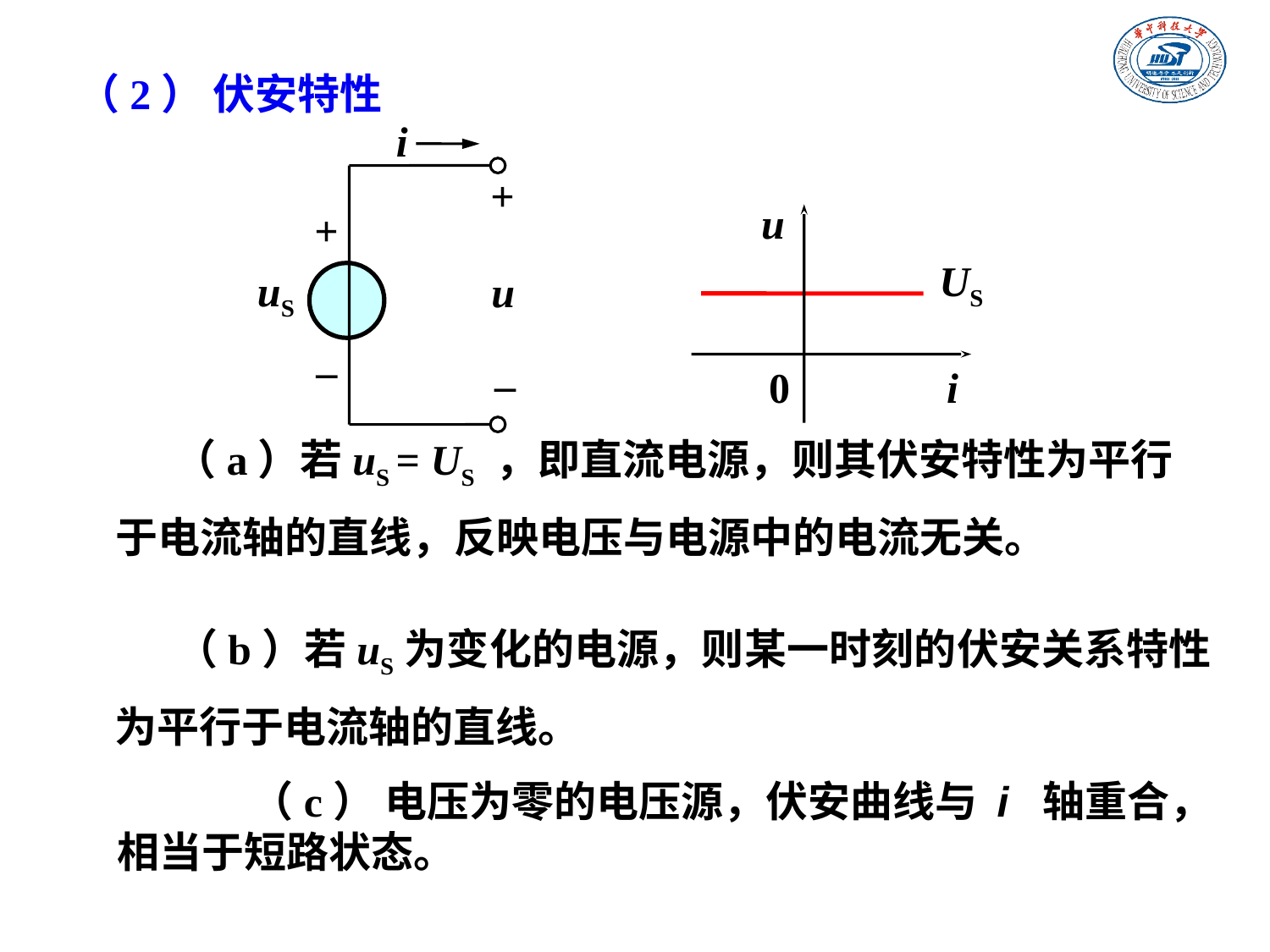

（2） 伏安特性

i

+
+
u
uS

_
_

u

US

0
i
            （a）若uS = US ，即直流电源，则其伏安特性为平行于电流轴的直线，反映电压与电源中的电流无关。
            （b）若uS为变化的电源，则某一时刻的伏安关系特性为平行于电流轴的直线。
             （c） 电压为零的电压源，伏安曲线与 i  轴重合，相当于短路状态。